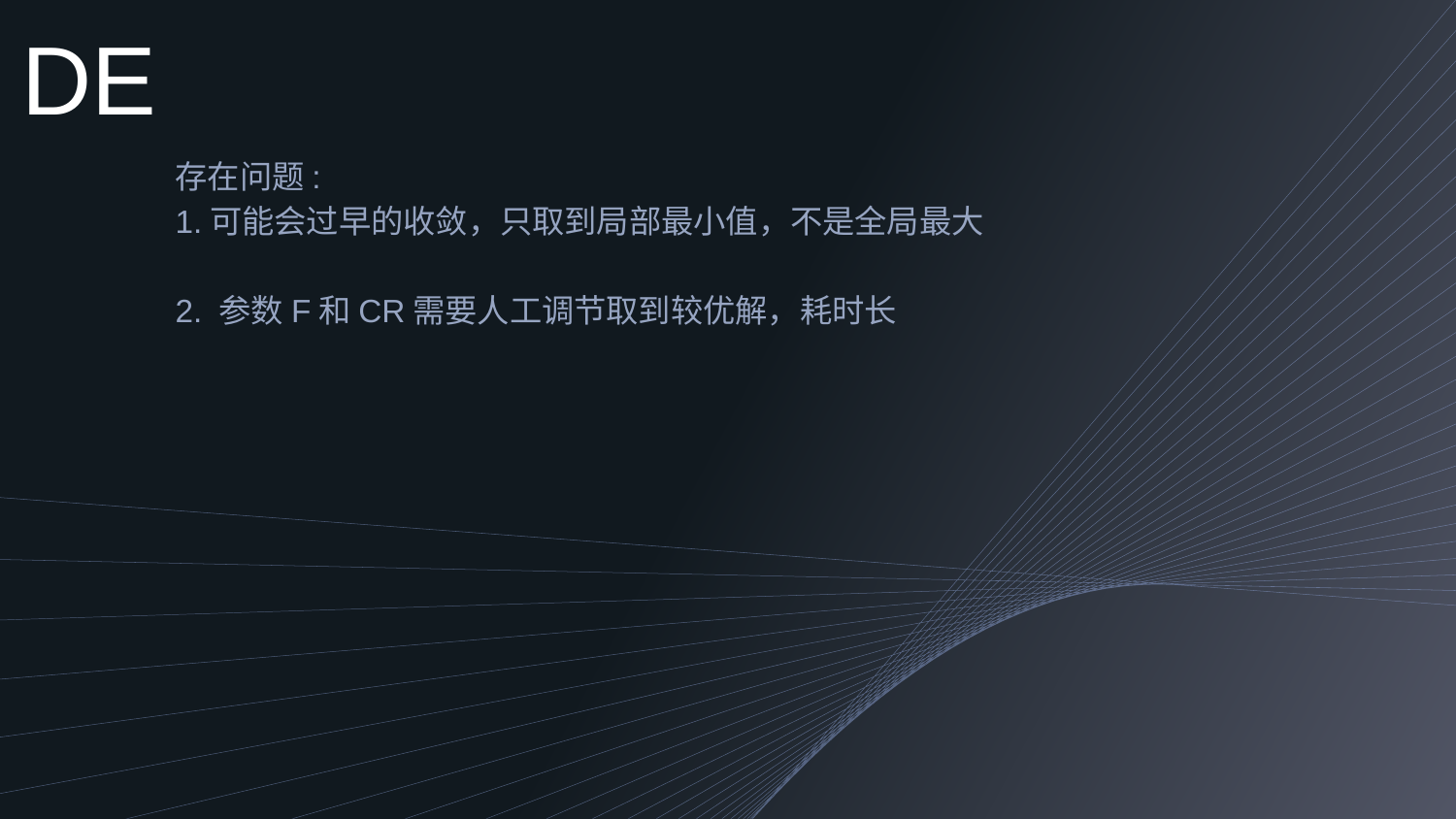

# DE
存在问题:
1.可能会过早的收敛，只取到局部最小值，不是全局最大

2. 参数F和CR需要人工调节取到较优解，耗时长